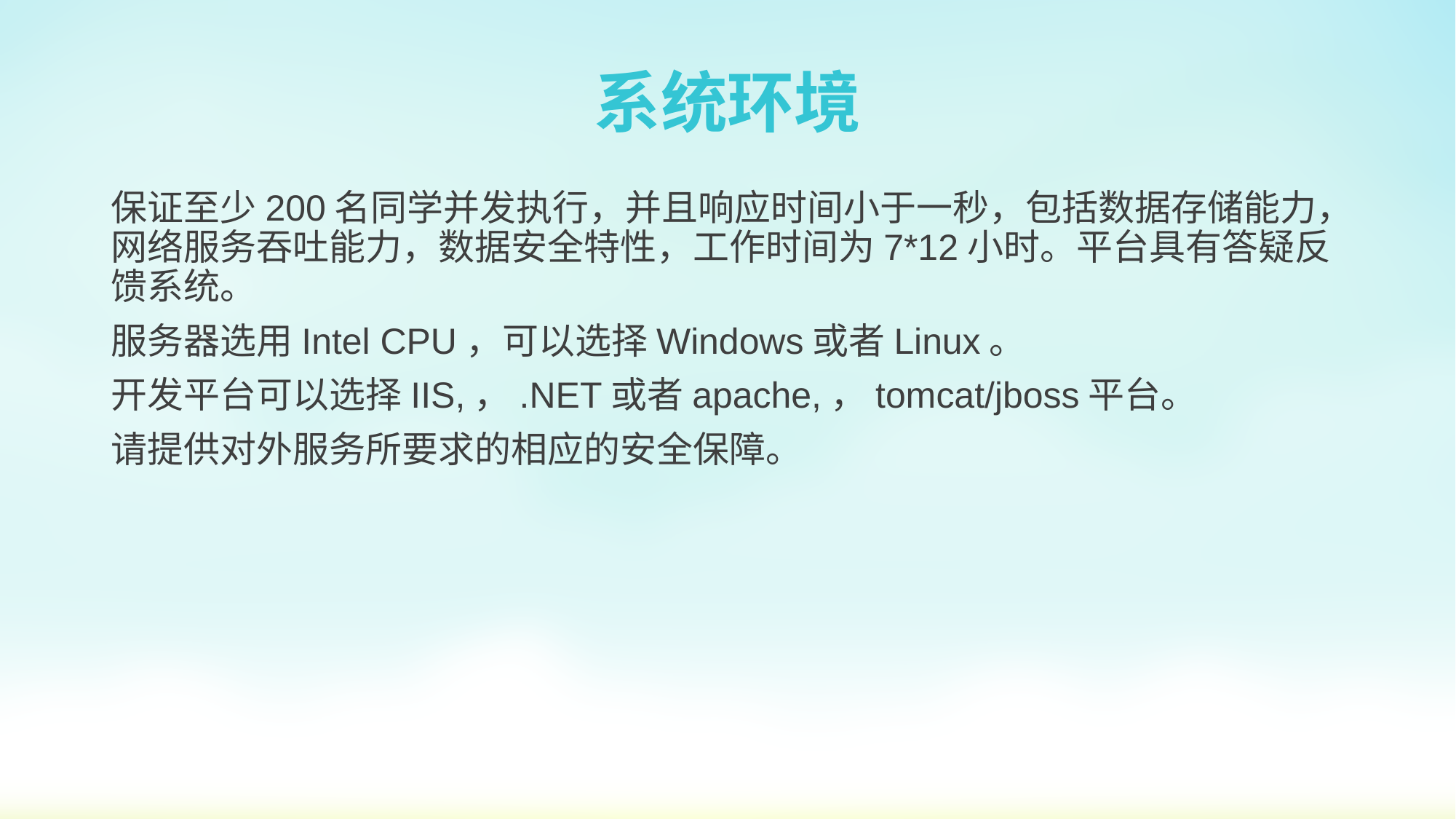

# 系统环境
保证至少200名同学并发执行，并且响应时间小于一秒，包括数据存储能力，网络服务吞吐能力，数据安全特性，工作时间为7*12小时。平台具有答疑反馈系统。
服务器选用Intel CPU，可以选择Windows或者Linux。
开发平台可以选择IIS,，.NET或者apache,，tomcat/jboss平台。
请提供对外服务所要求的相应的安全保障。